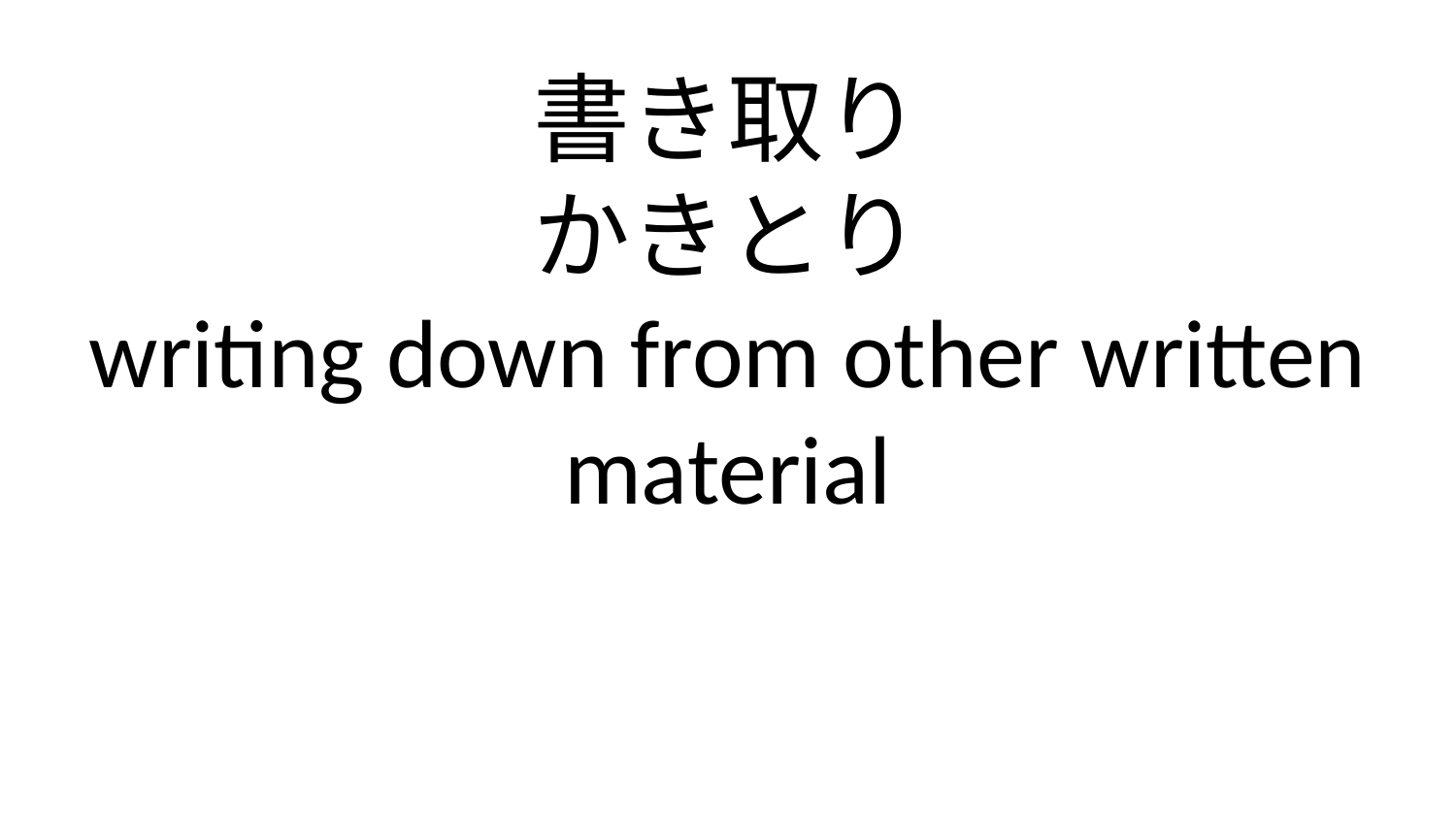

書き取り
かきとり
writing down from other written material